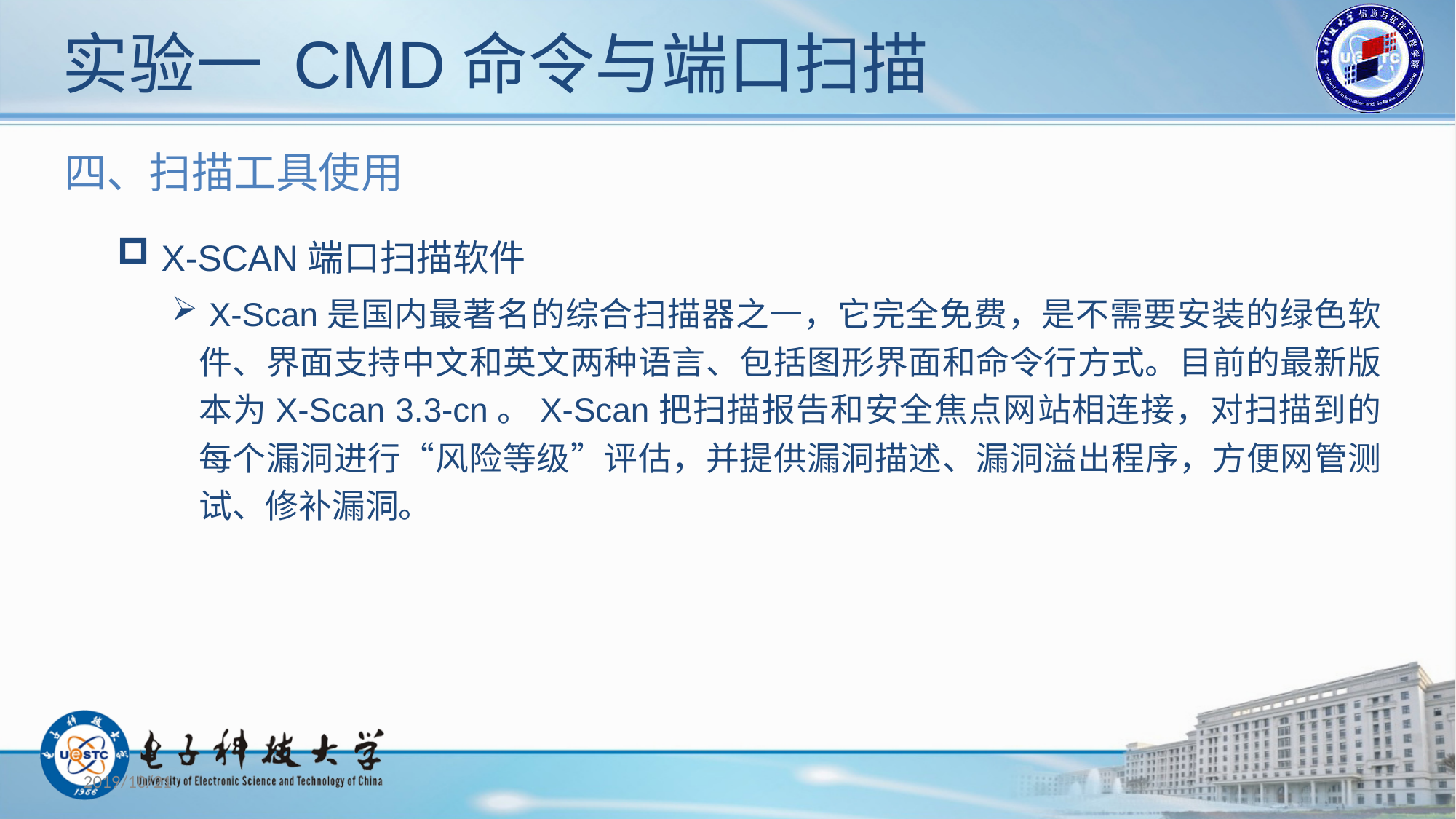

# 实验一 CMD命令与端口扫描
四、扫描工具使用
 X-SCAN端口扫描软件
 X-Scan是国内最著名的综合扫描器之一，它完全免费，是不需要安装的绿色软件、界面支持中文和英文两种语言、包括图形界面和命令行方式。目前的最新版本为X-Scan 3.3-cn。X-Scan把扫描报告和安全焦点网站相连接，对扫描到的每个漏洞进行“风险等级”评估，并提供漏洞描述、漏洞溢出程序，方便网管测试、修补漏洞。

2019/10/21